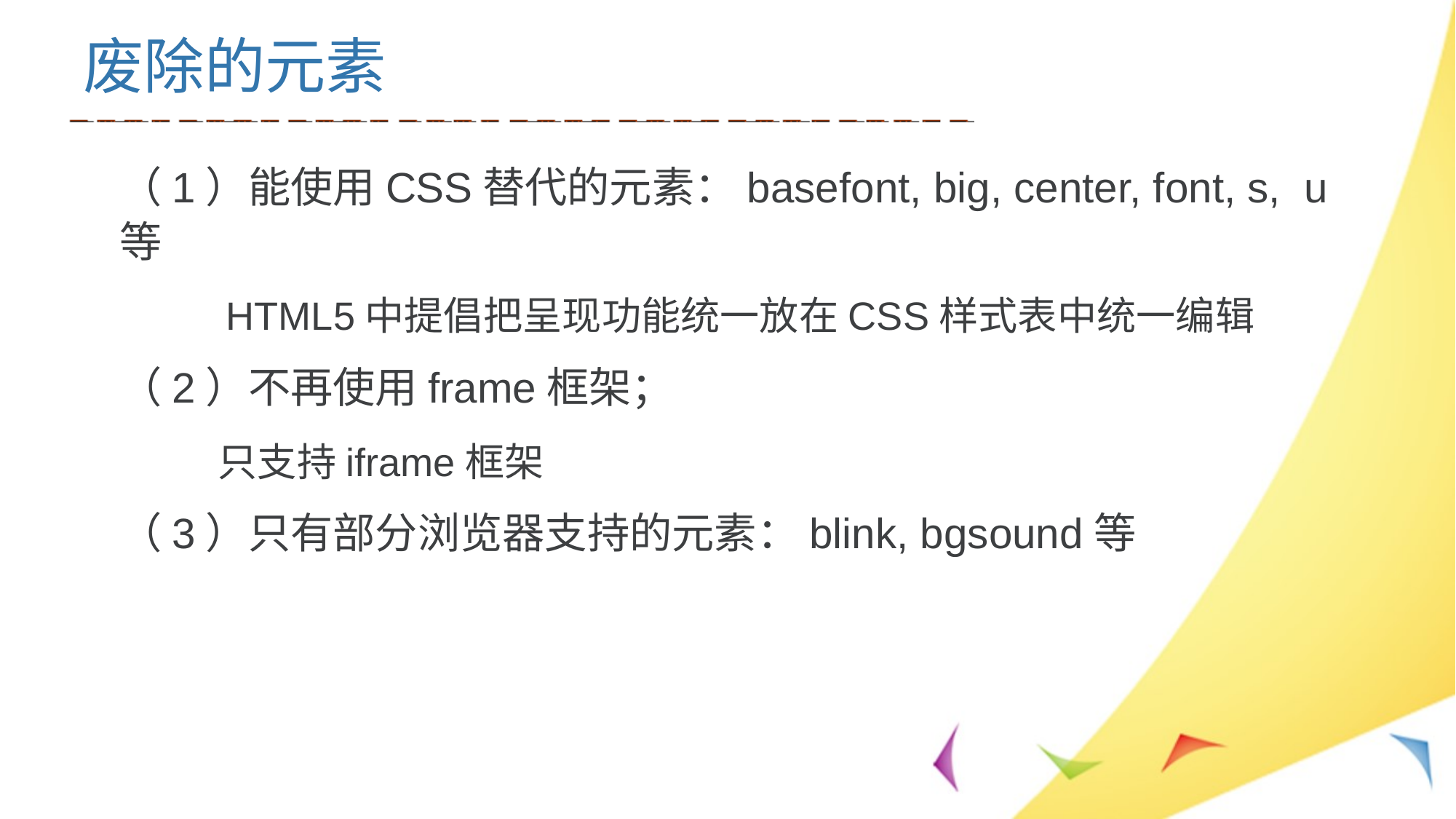

废除的元素
（1）能使用CSS替代的元素：basefont, big, center, font, s,  u等
         HTML5中提倡把呈现功能统一放在CSS样式表中统一编辑
（2）不再使用frame框架；
          只支持iframe框架
（3）只有部分浏览器支持的元素：blink, bgsound等